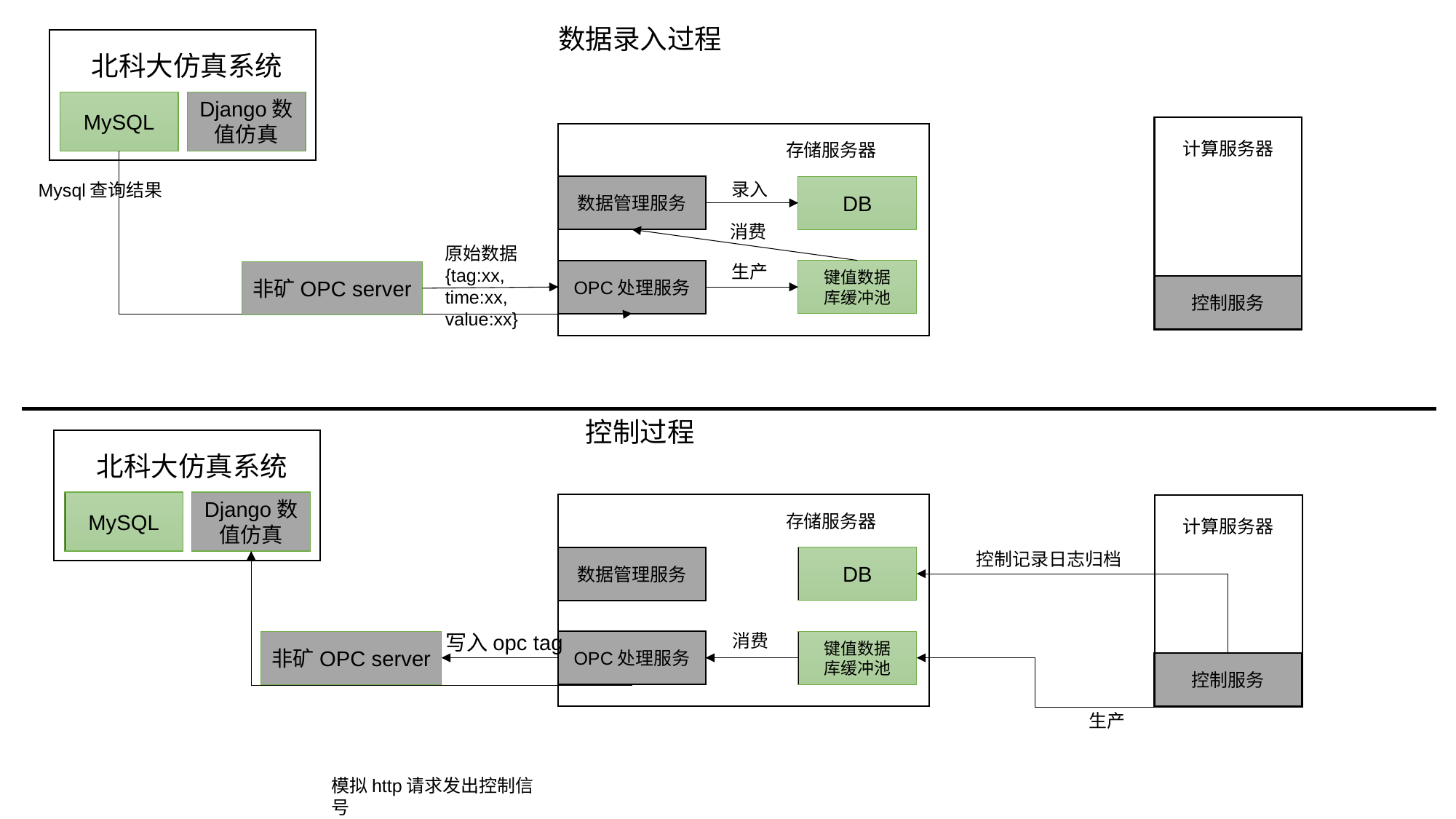

数据录入过程

北科大仿真系统
MySQL
Django数值仿真

计算服务器
控制服务

存储服务器
OPC处理服务
录入
Mysql查询结果
数据管理服务
DB
消费
原始数据
{tag:xx,
time:xx,
value:xx}
生产
键值数据
库缓冲池
非矿OPC server
控制过程

北科大仿真系统
MySQL
Django数值仿真

存储服务器
OPC处理服务

计算服务器
控制服务
控制记录日志归档
数据管理服务
DB
写入opc tag
消费
非矿OPC server
键值数据
库缓冲池
生产
模拟http请求发出控制信号